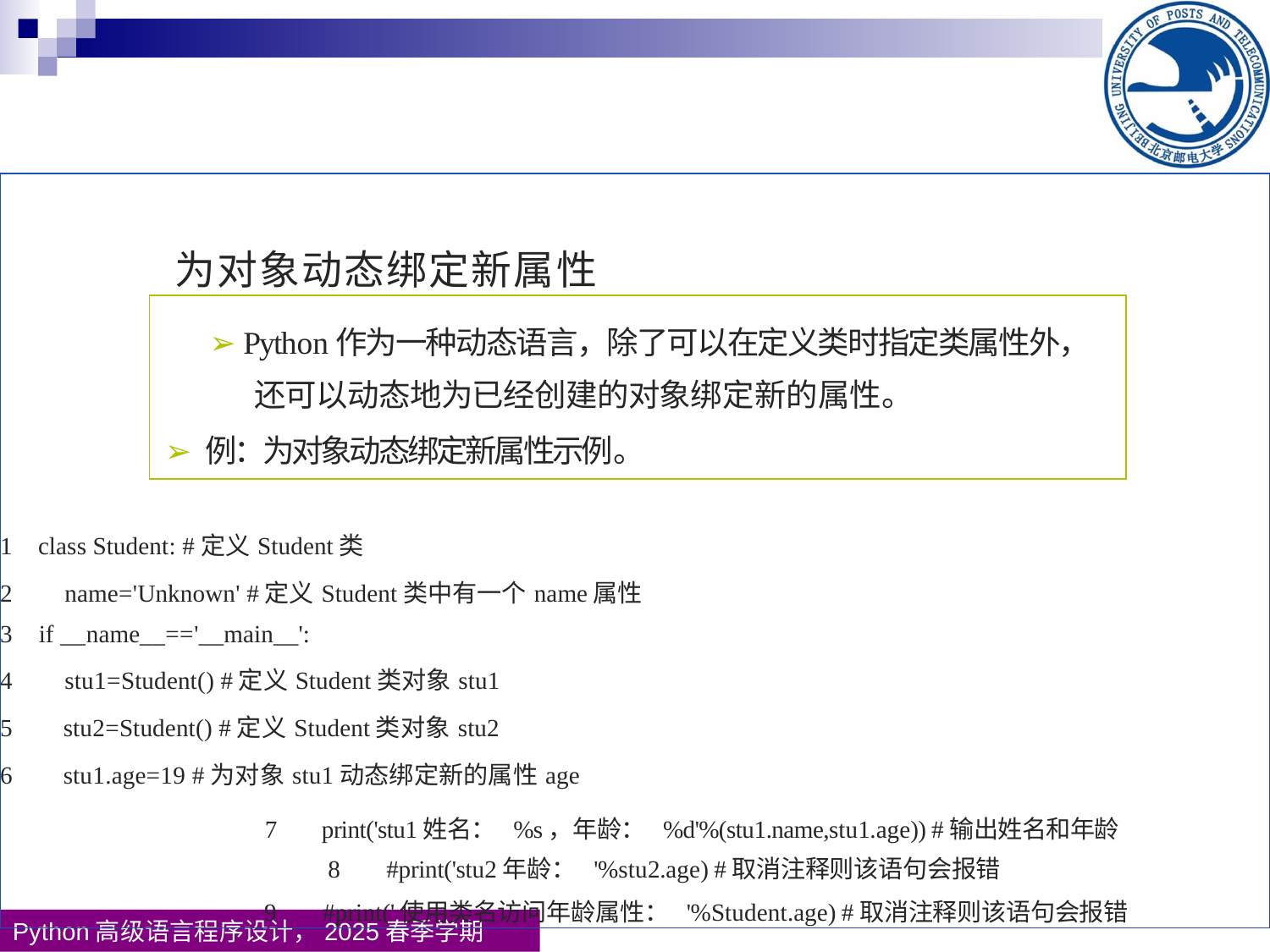

| 为对象动态绑定新属性 1 class Student: #定义Student类 2 name='Unknown' #定义Student类中有一个name属性 3 if \_\_name\_\_=='\_\_main\_\_': 4 stu1=Student() #定义Student类对象stu1 5 stu2=Student() #定义Student类对象stu2 6 stu1.age=19 #为对象stu1动态绑定新的属性age 7 print('stu1姓名： %s，年龄： %d'%(stu1.name,stu1.age)) #输出姓名和年龄 8 #print('stu2年龄： '%stu2.age) #取消注释则该语句会报错 9 #print('使用类名访问年龄属性： '%Student.age) #取消注释则该语句会报错 |
| --- |
| ➢ Python作为一种动态语言，除了可以在定义类时指定类属性外， 还可以动态地为已经创建的对象绑定新的属性。 ➢ 例：为对象动态绑定新属性示例。 |
| --- |